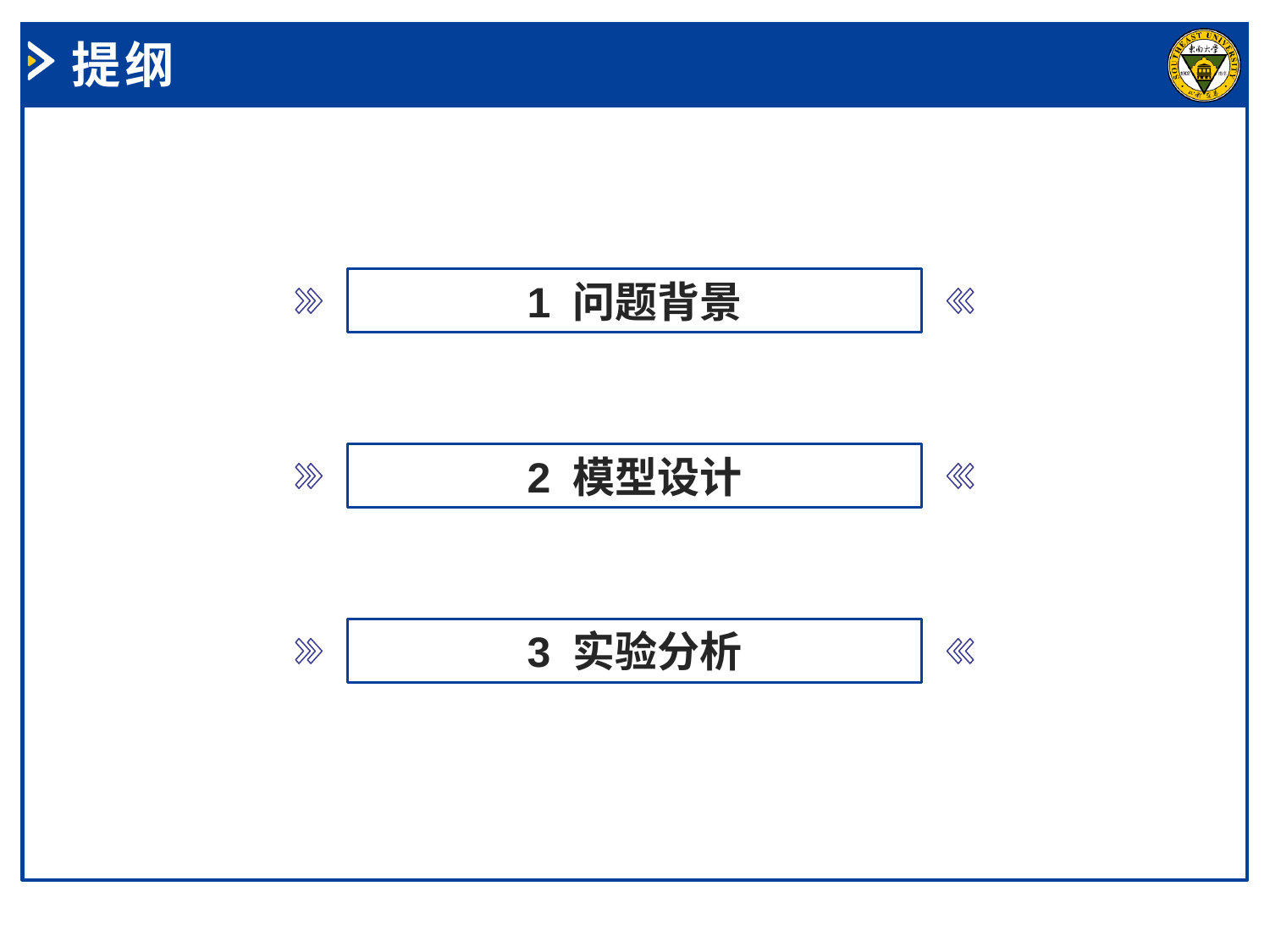

提纲
1 问题背景

2 模型设计

3 实验分析

2